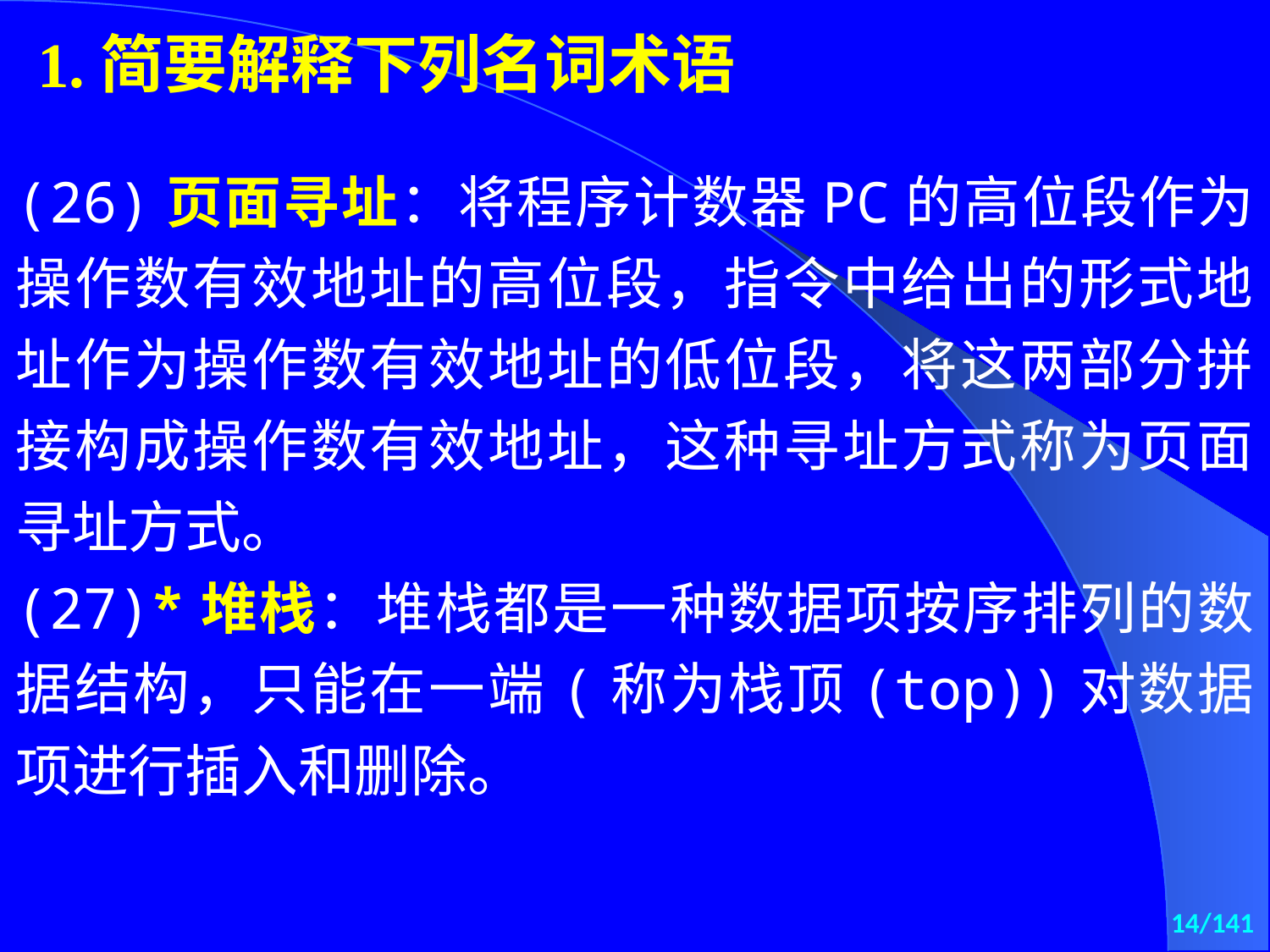

1.简要解释下列名词术语
(26)页面寻址：将程序计数器PC的高位段作为操作数有效地址的高位段，指令中给出的形式地址作为操作数有效地址的低位段，将这两部分拼接构成操作数有效地址，这种寻址方式称为页面寻址方式。
(27)*堆栈：堆栈都是一种数据项按序排列的数据结构，只能在一端(称为栈顶(top))对数据项进行插入和删除。
14/141